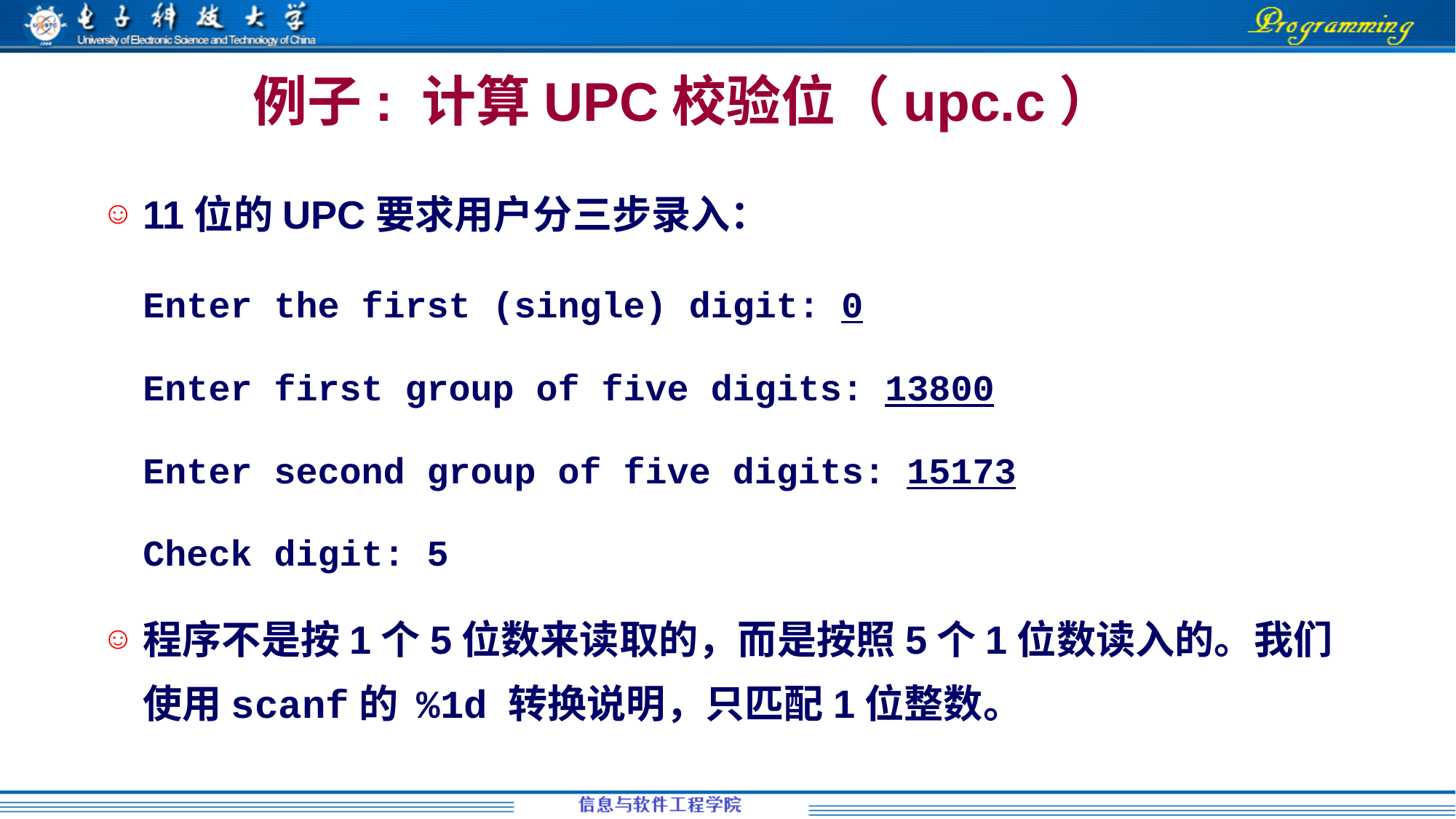

例子: 计算UPC校验位（upc.c）
11位的UPC要求用户分三步录入：
	Enter the first (single) digit: 0
	Enter first group of five digits: 13800
	Enter second group of five digits: 15173
	Check digit: 5
程序不是按1个5位数来读取的，而是按照5个1位数读入的。我们使用scanf的 %1d 转换说明，只匹配1位整数。